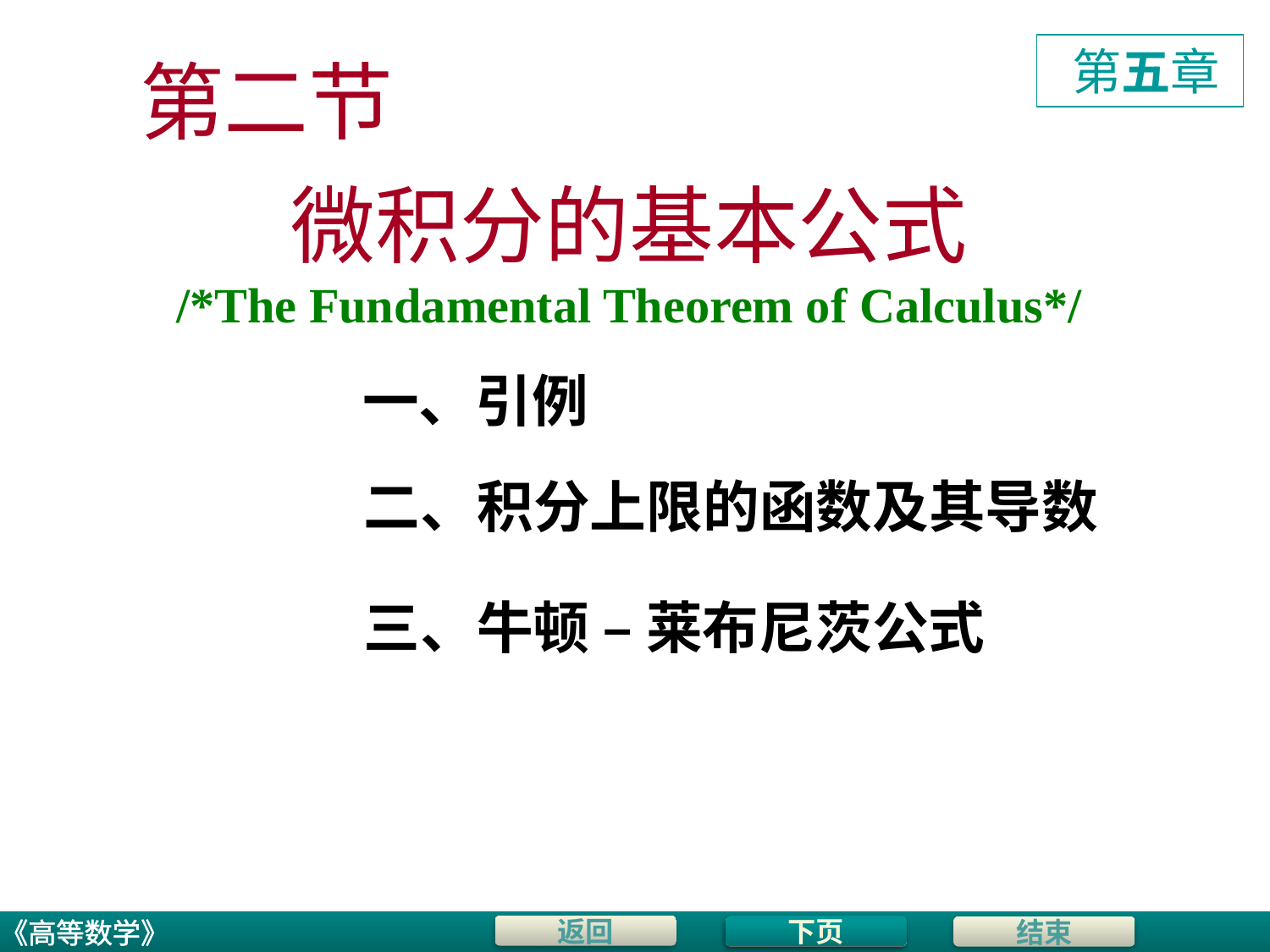

第五章
# 第二节
微积分的基本公式
/*The Fundamental Theorem of Calculus*/
一、引例
二、积分上限的函数及其导数
三、牛顿 – 莱布尼茨公式
下页